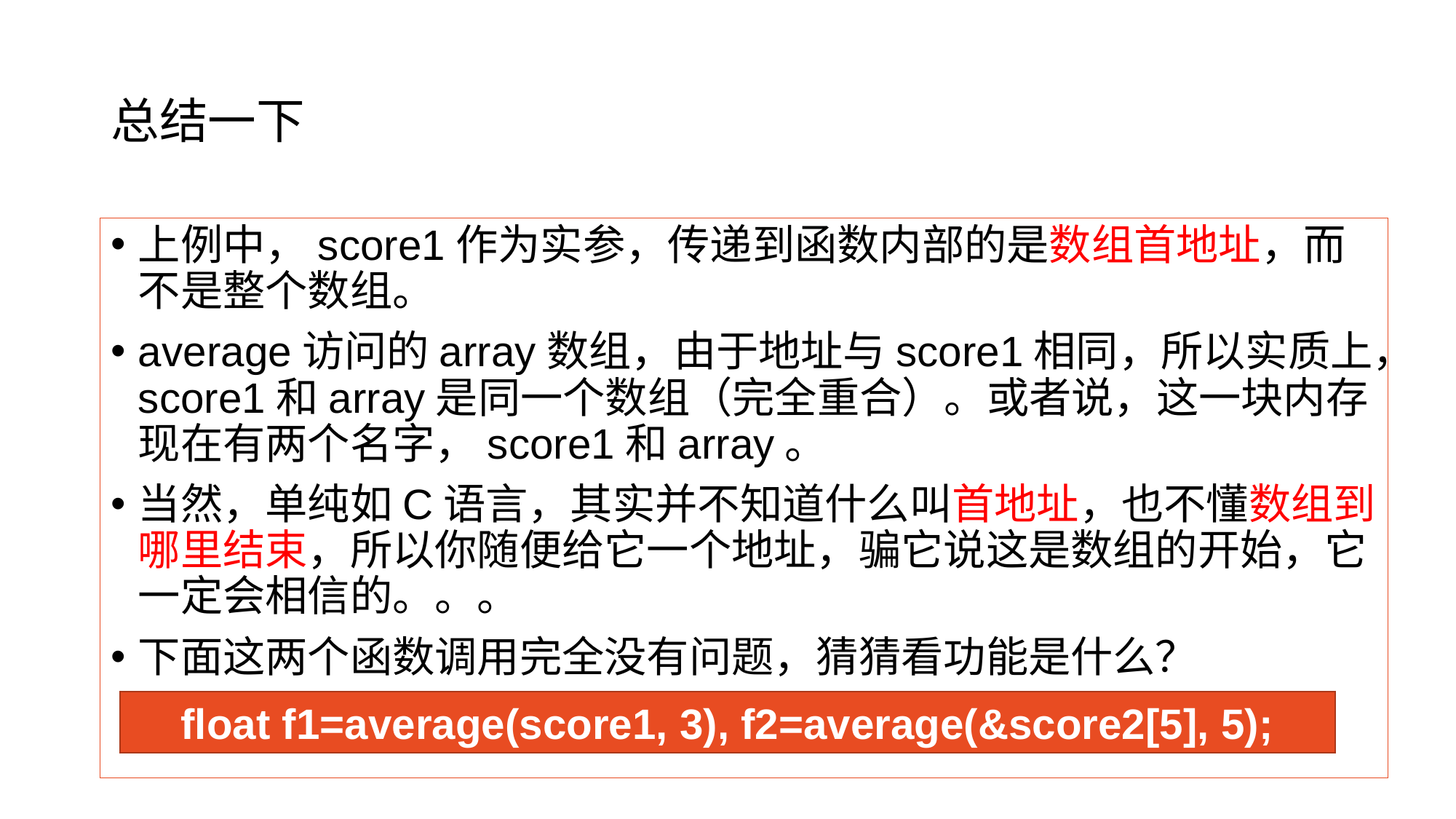

# 总结一下
上例中，score1作为实参，传递到函数内部的是数组首地址，而不是整个数组。
average访问的array数组，由于地址与score1相同，所以实质上，score1和array是同一个数组（完全重合）。或者说，这一块内存现在有两个名字，score1和array。
当然，单纯如C语言，其实并不知道什么叫首地址，也不懂数组到哪里结束，所以你随便给它一个地址，骗它说这是数组的开始，它一定会相信的。。。
下面这两个函数调用完全没有问题，猜猜看功能是什么？

float f1=average(score1, 3), f2=average(&score2[5], 5);